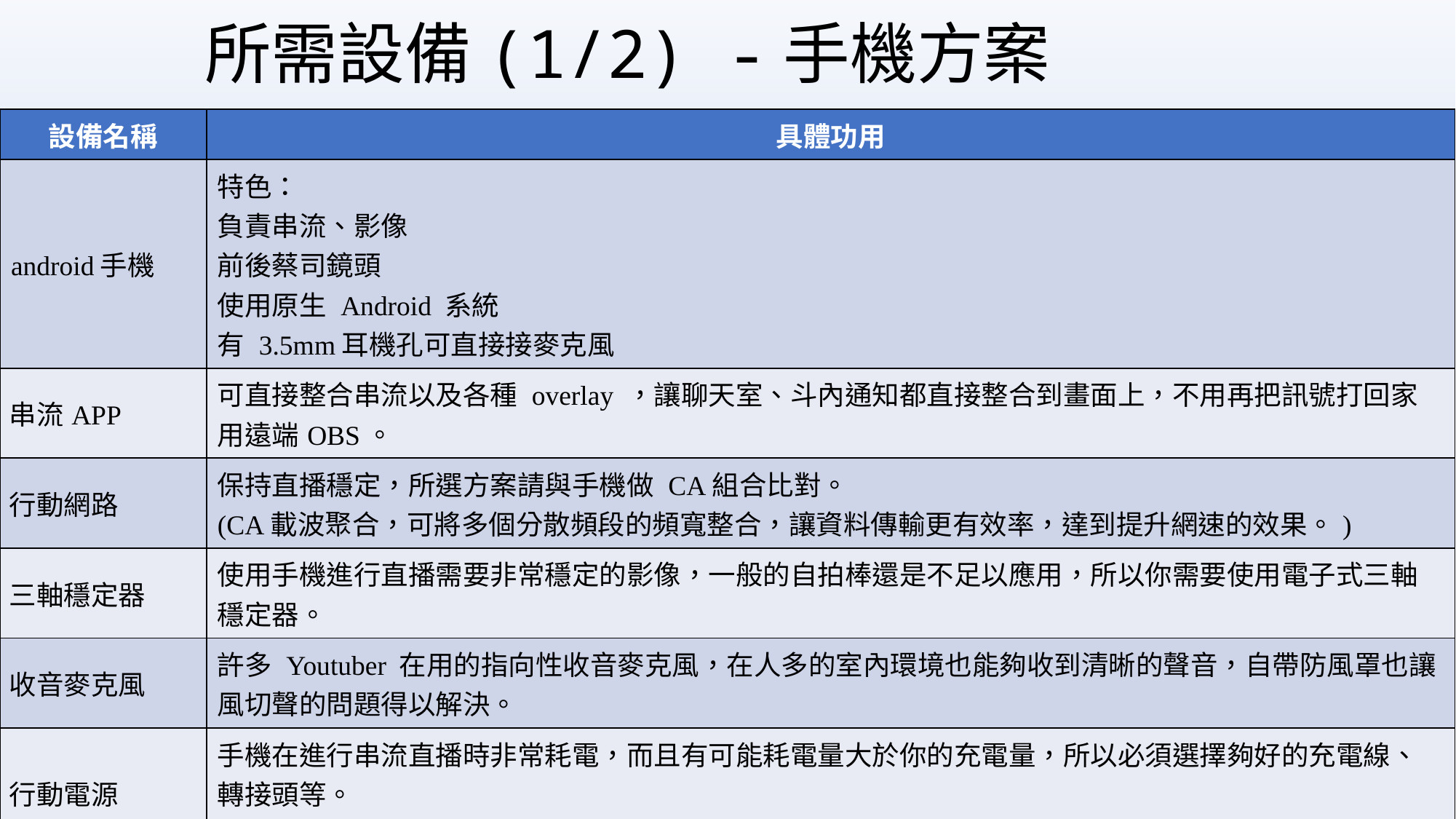

# 所需設備(1/2) -手機方案
| 設備名稱 | 具體功用 |
| --- | --- |
| android手機 | 特色： 負責串流、影像 前後蔡司鏡頭 使用原生 Android 系統 有 3.5mm耳機孔可直接接麥克風 |
| 串流APP | 可直接整合串流以及各種 overlay ，讓聊天室、斗內通知都直接整合到畫面上，不用再把訊號打回家用遠端OBS。 |
| 行動網路 | 保持直播穩定，所選方案請與手機做 CA組合比對。 (CA載波聚合，可將多個分散頻段的頻寬整合，讓資料傳輸更有效率，達到提升網速的效果。) |
| 三軸穩定器 | 使用手機進行直播需要非常穩定的影像，一般的自拍棒還是不足以應用，所以你需要使用電子式三軸穩定器。 |
| 收音麥克風 | 許多 Youtuber 在用的指向性收音麥克風，在人多的室內環境也能夠收到清晰的聲音，自帶防風罩也讓風切聲的問題得以解決。 |
| 行動電源 | 手機在進行串流直播時非常耗電，而且有可能耗電量大於你的充電量，所以必須選擇夠好的充電線、轉接頭等。 爲了讓手機架上三軸穩定器後也能夠充電，請使用 L 型 USB Type C 的轉接線來進行充電。 |
| 腳架 | 戶外直播常常會遇到需要釋放雙手的時候（吃飯、上廁所…），如果身邊沒有人可以幫你拿設備，那就必須要有腳架可以讓你放置。 |